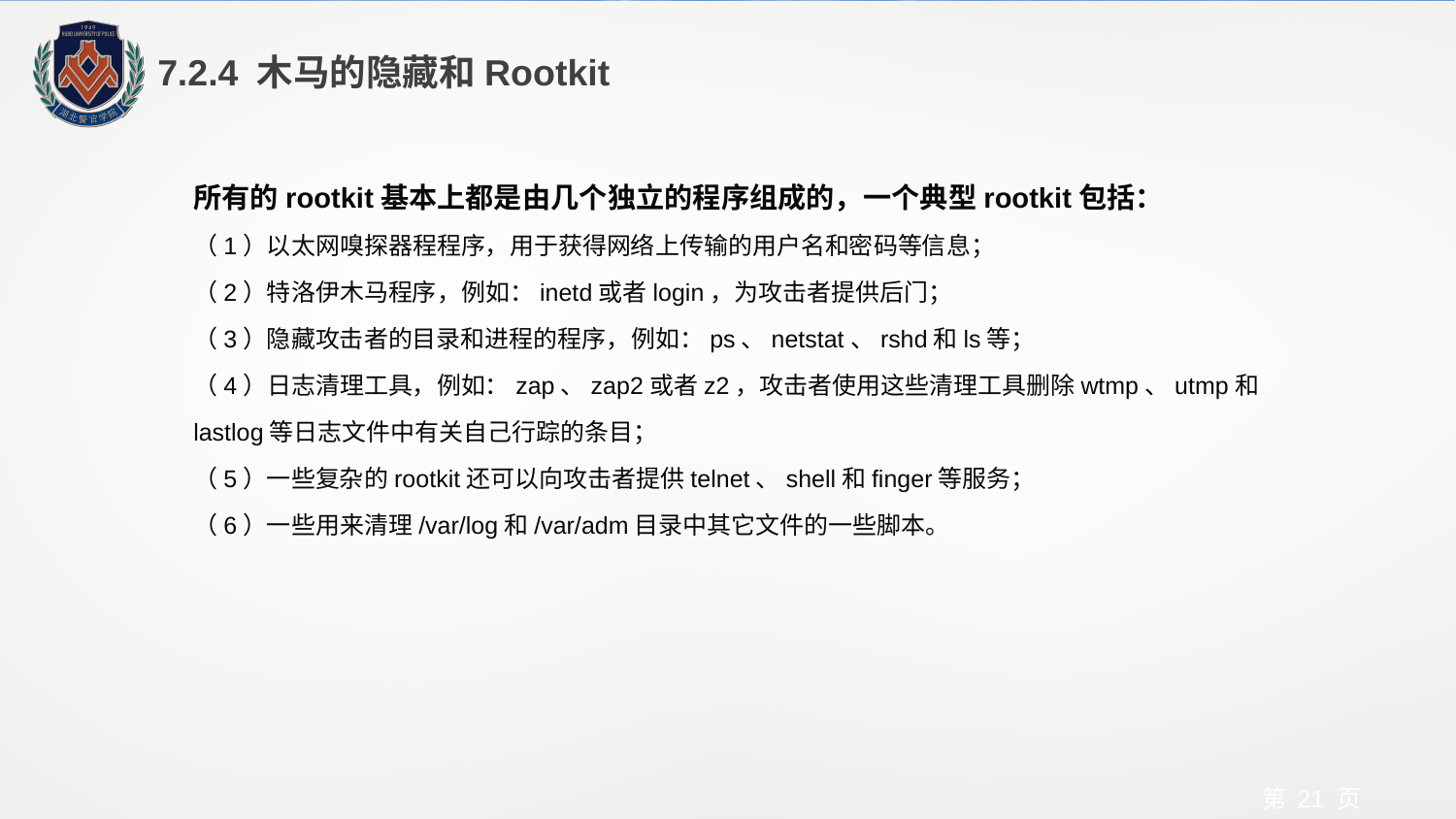

7.2.4 木马的隐藏和Rootkit
所有的rootkit基本上都是由几个独立的程序组成的，一个典型rootkit包括：
（1）以太网嗅探器程程序，用于获得网络上传输的用户名和密码等信息；
（2）特洛伊木马程序，例如：inetd或者login，为攻击者提供后门；
（3）隐藏攻击者的目录和进程的程序，例如：ps、netstat、rshd和ls等；
（4）日志清理工具，例如：zap、zap2或者z2，攻击者使用这些清理工具删除wtmp、utmp和lastlog等日志文件中有关自己行踪的条目；
（5）一些复杂的rootkit还可以向攻击者提供telnet、shell和finger等服务；
（6）一些用来清理/var/log和/var/adm目录中其它文件的一些脚本。